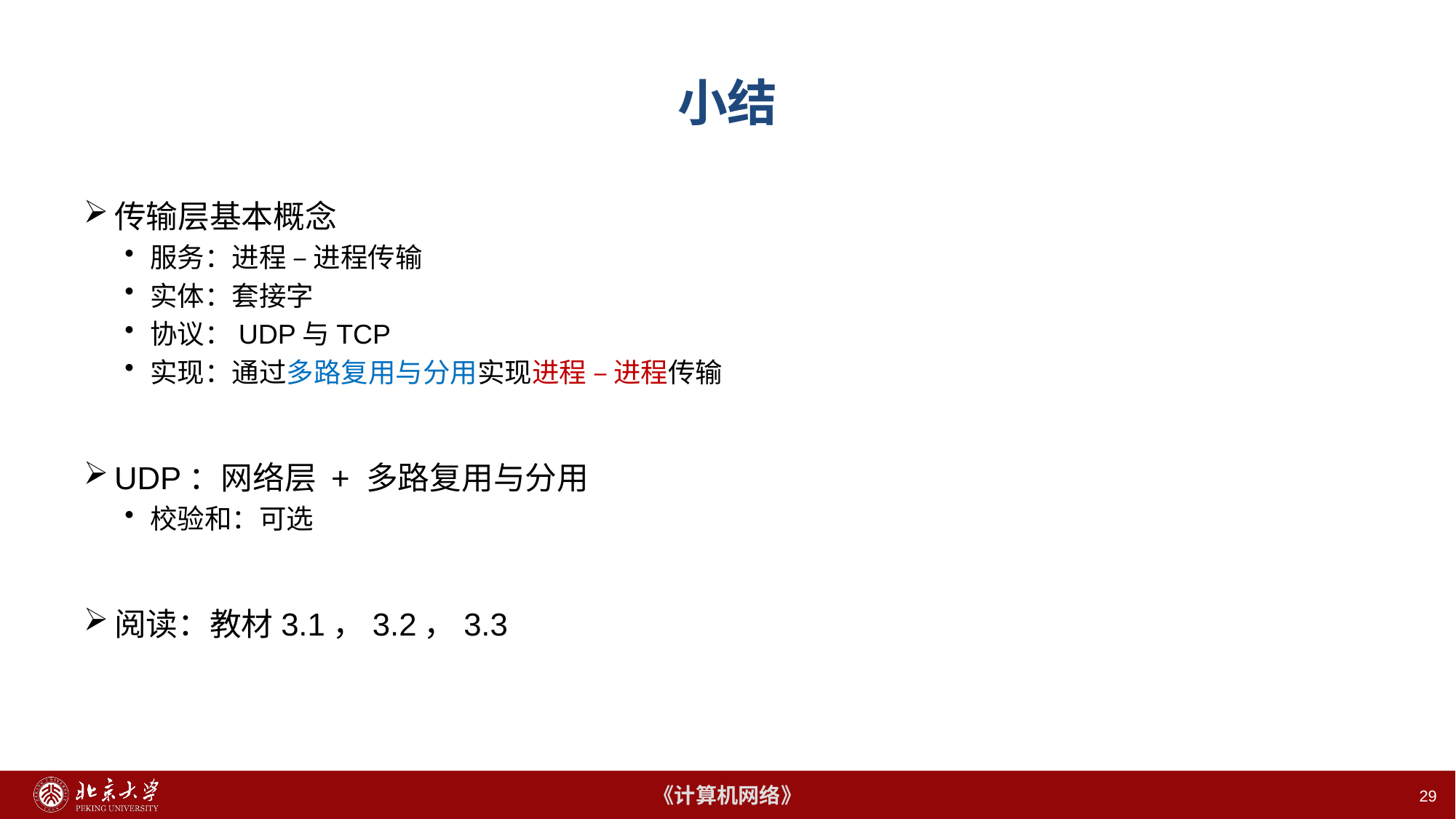

# 小结
传输层基本概念
服务：进程 – 进程传输
实体：套接字
协议：UDP与TCP
实现：通过多路复用与分用实现进程 – 进程传输

UDP：网络层 + 多路复用与分用
校验和：可选

阅读：教材3.1，3.2，3.3
29